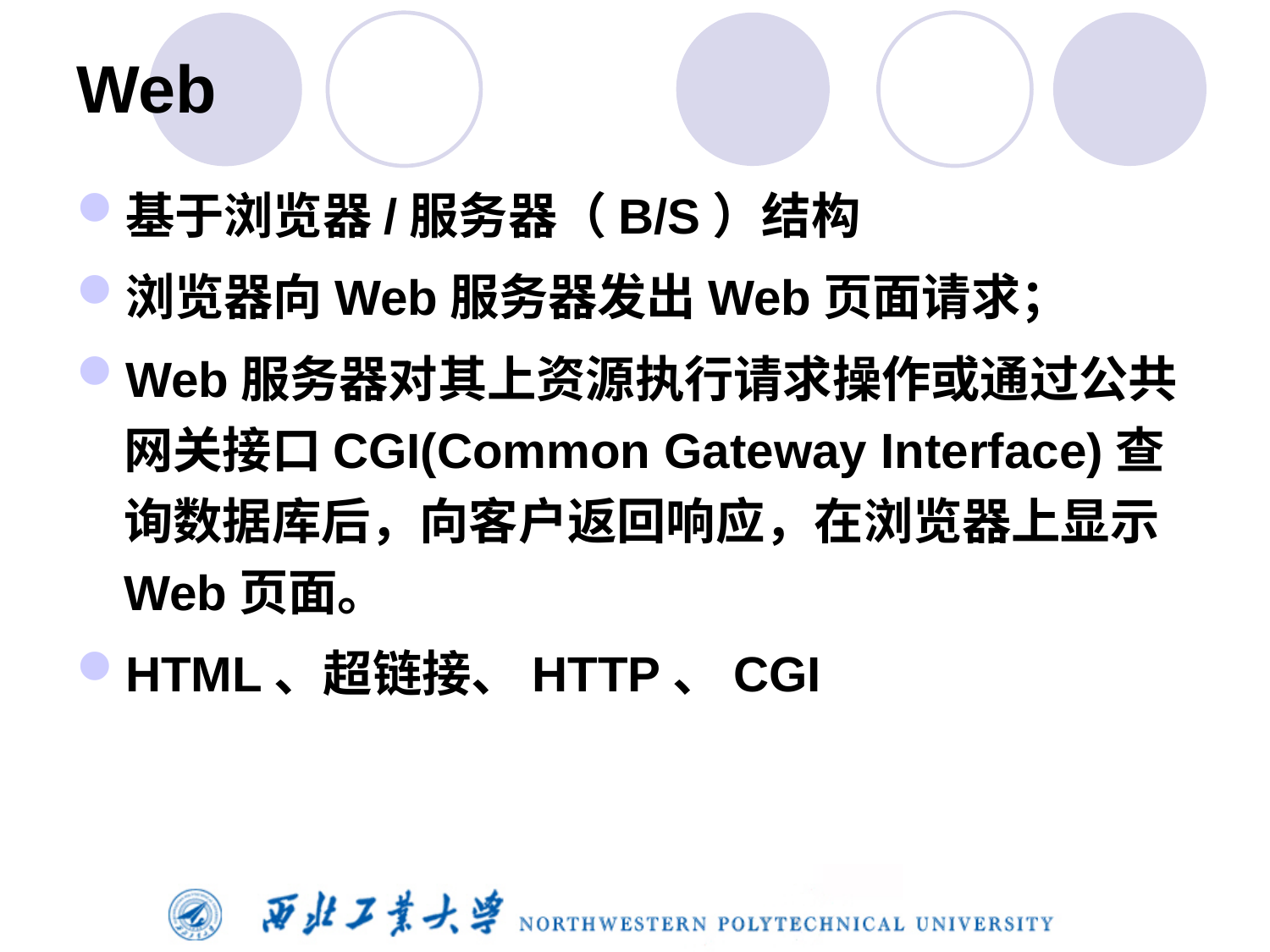

# Web
基于浏览器/服务器（B/S）结构
浏览器向Web服务器发出Web页面请求；
Web服务器对其上资源执行请求操作或通过公共网关接口CGI(Common Gateway Interface)查询数据库后，向客户返回响应，在浏览器上显示Web页面。
HTML、超链接、HTTP、CGI